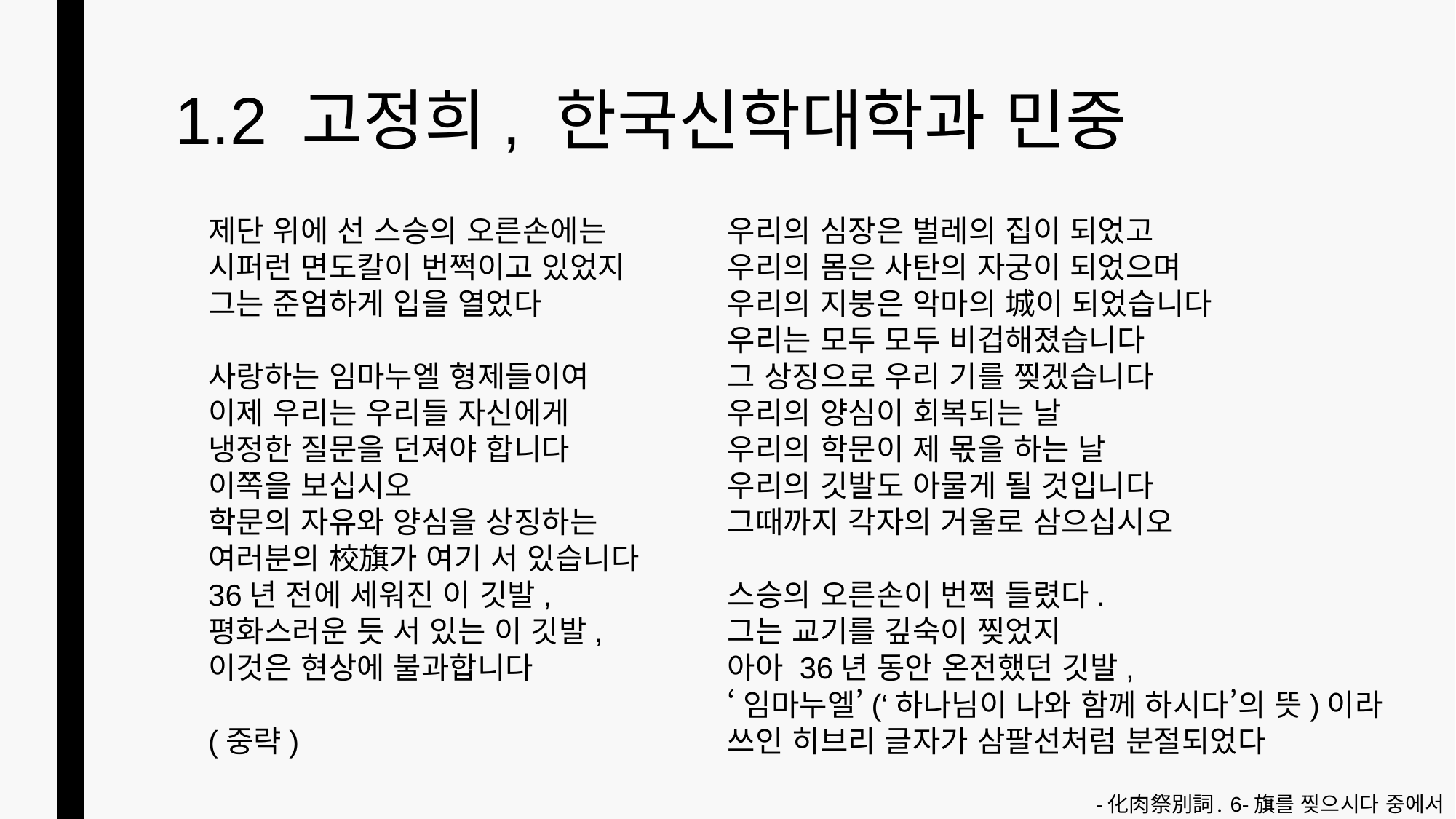

# 1.2 고정희, 한국신학대학과 민중
제단 위에 선 스승의 오른손에는
시퍼런 면도칼이 번쩍이고 있었지
그는 준엄하게 입을 열었다

사랑하는 임마누엘 형제들이여
이제 우리는 우리들 자신에게
냉정한 질문을 던져야 합니다
이쪽을 보십시오
학문의 자유와 양심을 상징하는
여러분의 校旗가 여기 서 있습니다
36년 전에 세워진 이 깃발,
평화스러운 듯 서 있는 이 깃발,
이것은 현상에 불과합니다

(중략)
우리의 심장은 벌레의 집이 되었고
우리의 몸은 사탄의 자궁이 되었으며
우리의 지붕은 악마의 城이 되었습니다
우리는 모두 모두 비겁해졌습니다
그 상징으로 우리 기를 찢겠습니다
우리의 양심이 회복되는 날
우리의 학문이 제 몫을 하는 날
우리의 깃발도 아물게 될 것입니다
그때까지 각자의 거울로 삼으십시오

스승의 오른손이 번쩍 들렸다.
그는 교기를 깊숙이 찢었지
아아 36년 동안 온전했던 깃발,
‘임마누엘’(‘하나님이 나와 함께 하시다’의 뜻)이라 쓰인 히브리 글자가 삼팔선처럼 분절되었다

-化肉祭別詞․6-旗를 찢으시다 중에서